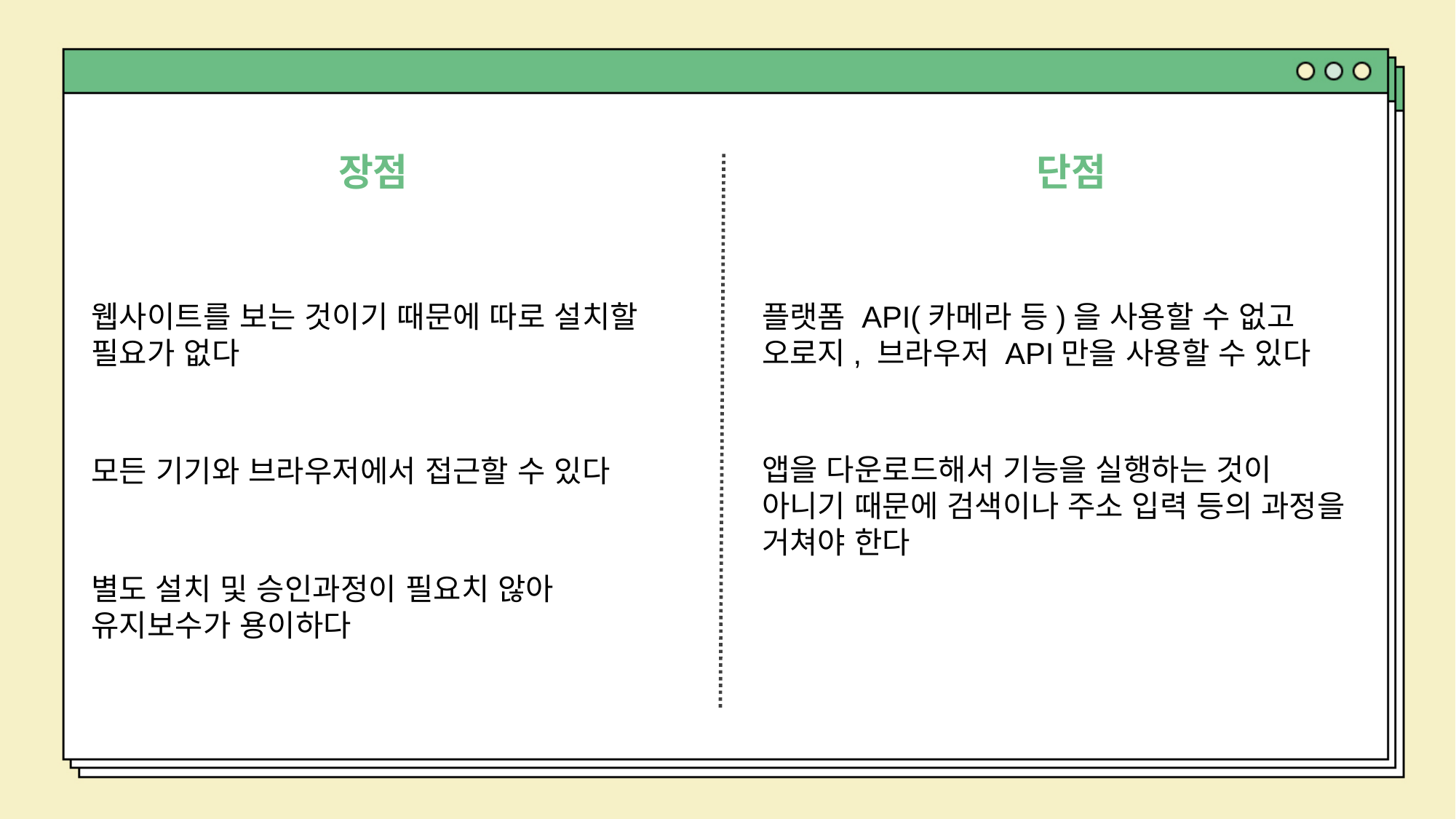

장점
단점
웹사이트를 보는 것이기 때문에 따로 설치할 필요가 없다
플랫폼 API(카메라 등)을 사용할 수 없고
오로지, 브라우저 API만을 사용할 수 있다
앱을 다운로드해서 기능을 실행하는 것이
아니기 때문에 검색이나 주소 입력 등의 과정을 거쳐야 한다
모든 기기와 브라우저에서 접근할 수 있다
별도 설치 및 승인과정이 필요치 않아
유지보수가 용이하다